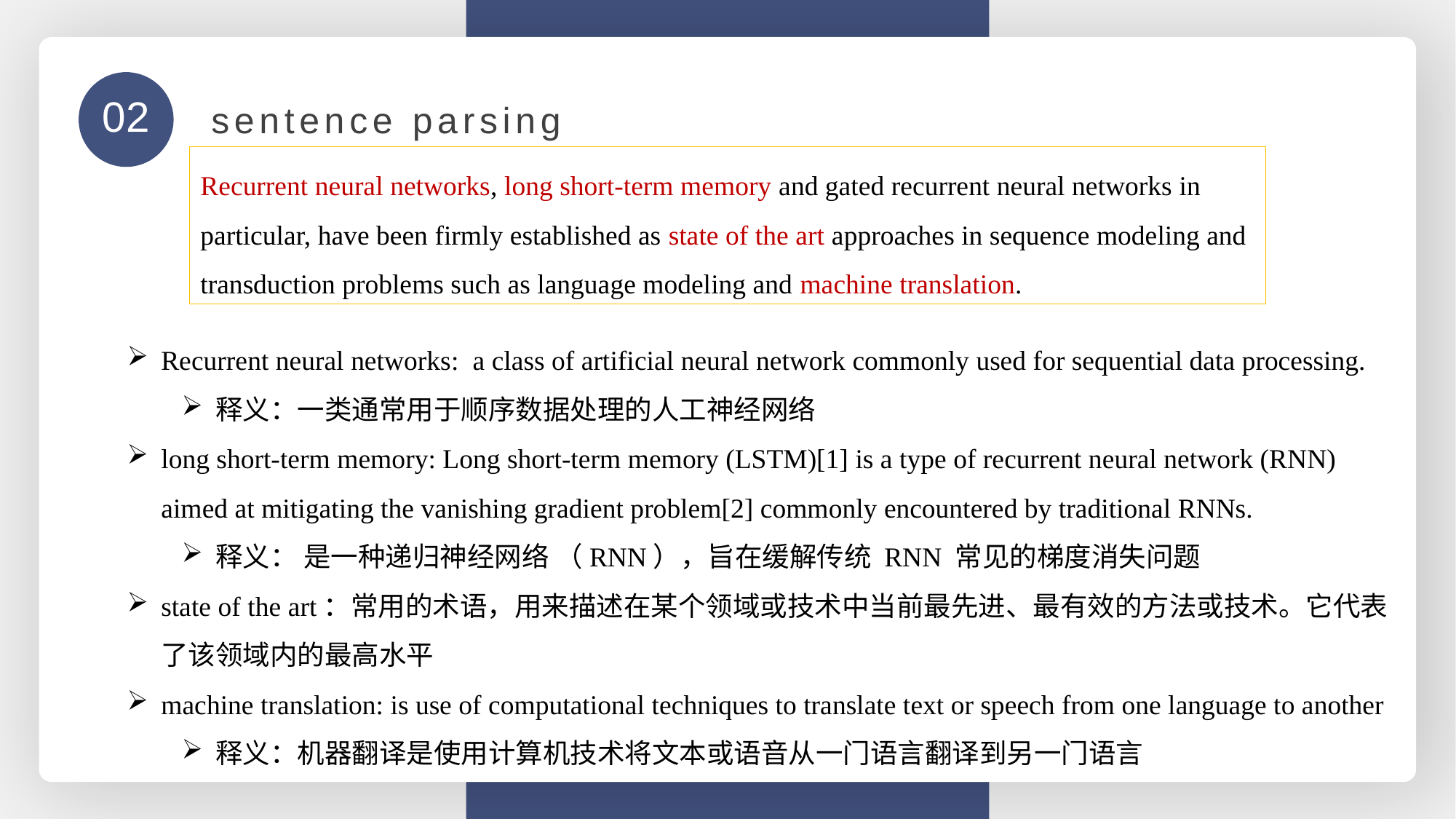

02
sentence parsing
Recurrent neural networks, long short-term memory and gated recurrent neural networks in particular, have been firmly established as state of the art approaches in sequence modeling and transduction problems such as language modeling and machine translation.

Recurrent neural networks:  a class of artificial neural network commonly used for sequential data processing.
释义：一类通常用于顺序数据处理的人工神经网络
long short-term memory: Long short-term memory (LSTM)[1] is a type of recurrent neural network (RNN) aimed at mitigating the vanishing gradient problem[2] commonly encountered by traditional RNNs.
释义： 是一种递归神经网络 （RNN），旨在缓解传统 RNN 常见的梯度消失问题
state of the art：常用的术语，用来描述在某个领域或技术中当前最先进、最有效的方法或技术。它代表了该领域内的最高水平
machine translation: is use of computational techniques to translate text or speech from one language to another
释义：机器翻译是使用计算机技术将文本或语音从一门语言翻译到另一门语言